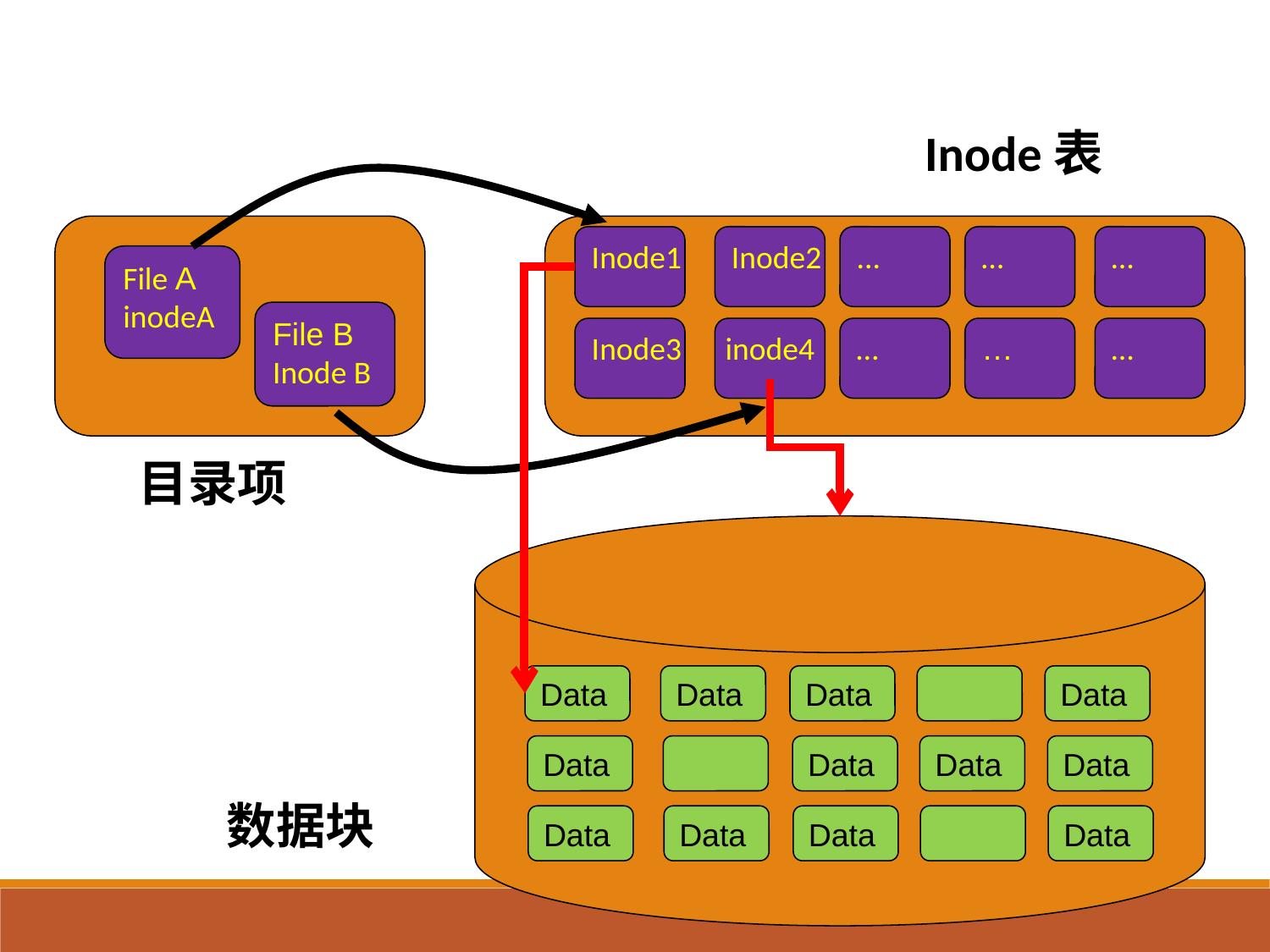

Inode表

Inode1
Inode2

...

…
…
File A
inodeA
File B
Inode B
Inode3
inode4
…
…
…

目录项

Data
Data
Data

Data
Data

Data
Data
Data
数据块
Data
Data
Data

Data